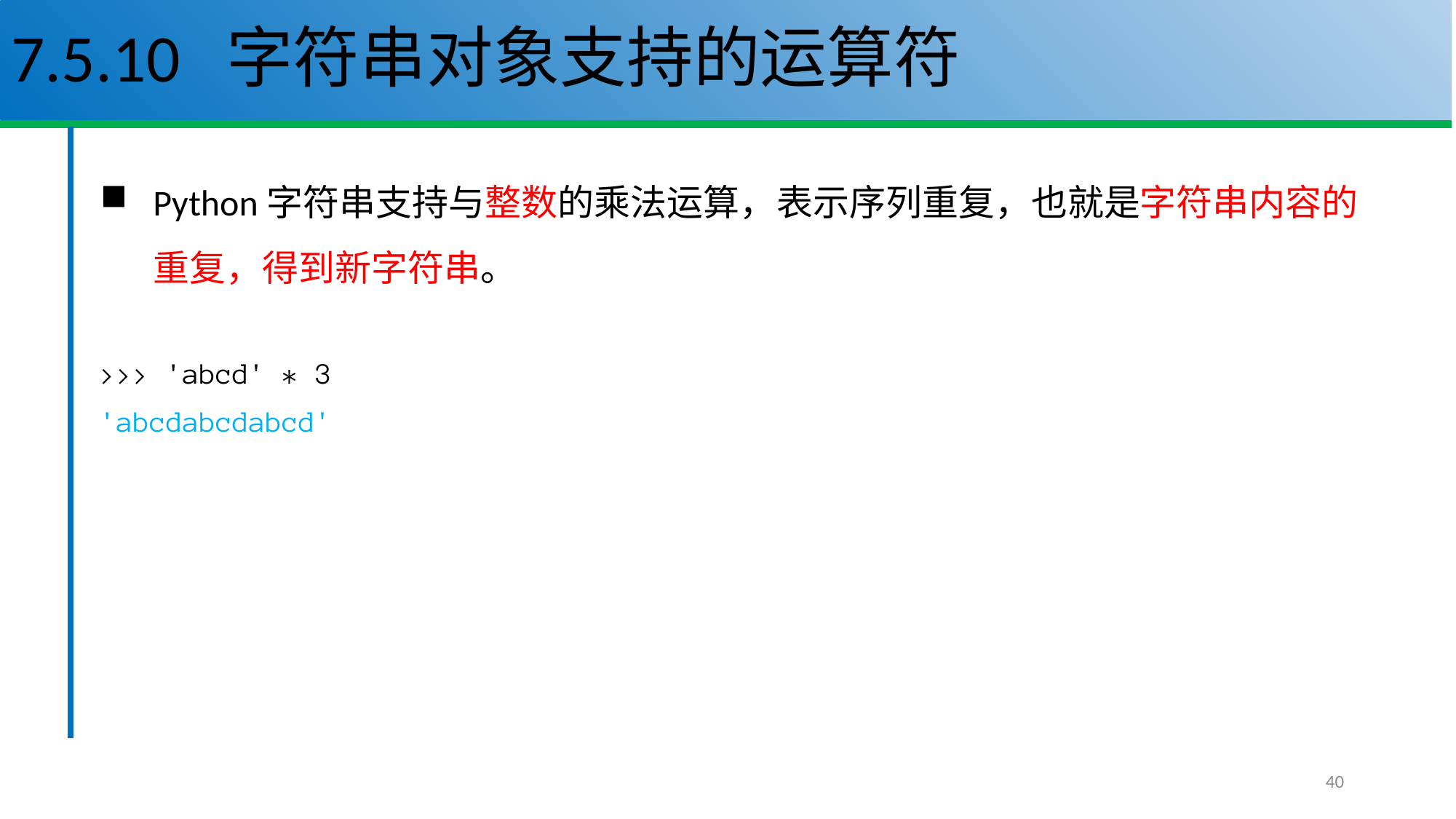

# 7.5.10  字符串对象支持的运算符
Python字符串支持与整数的乘法运算，表示序列重复，也就是字符串内容的重复，得到新字符串。

>>> 'abcd' * 3
'abcdabcdabcd'
40